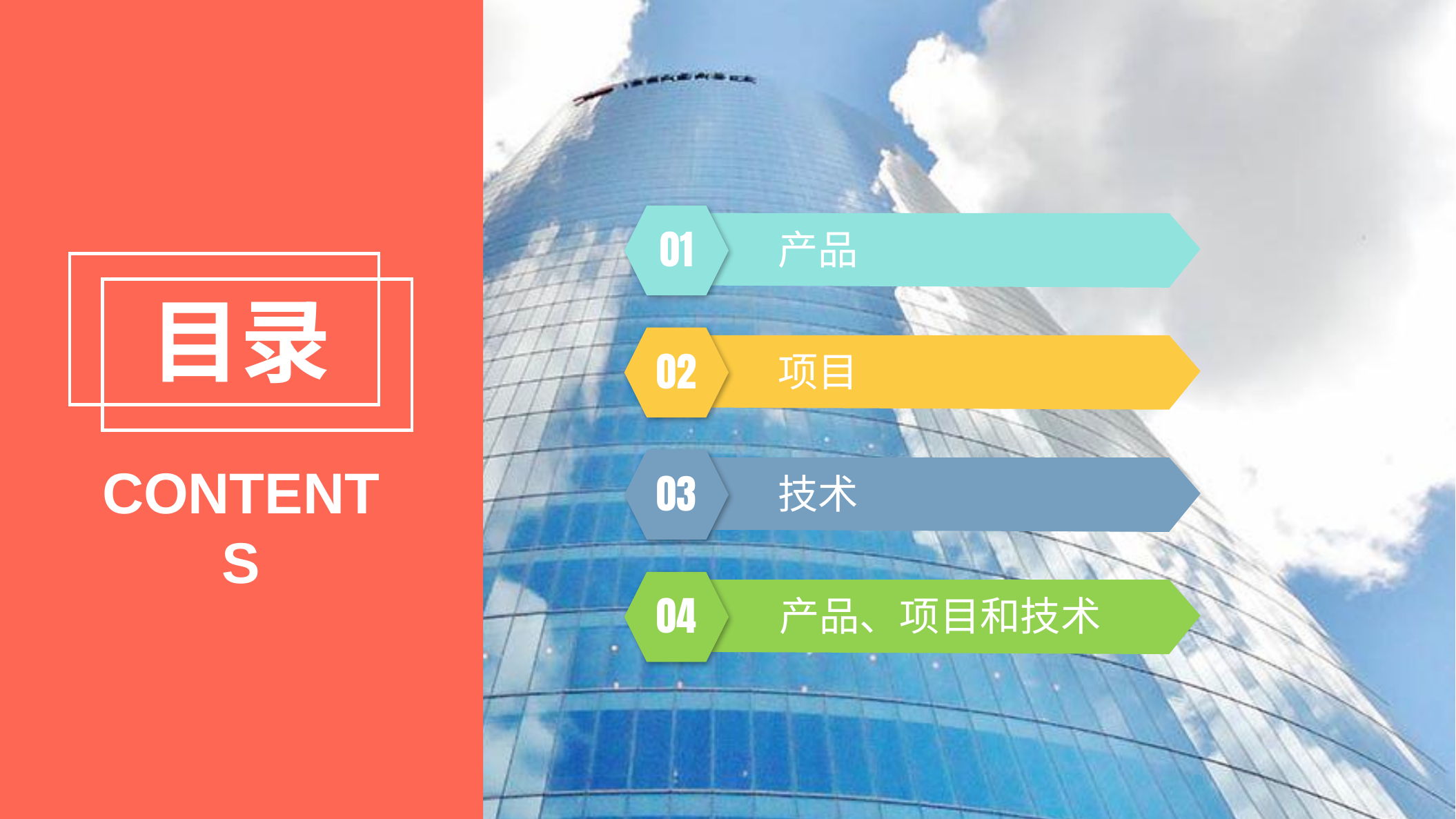

01

产品

目录
02

项目
03
CONTENTS

技术
04

产品、项目和技术